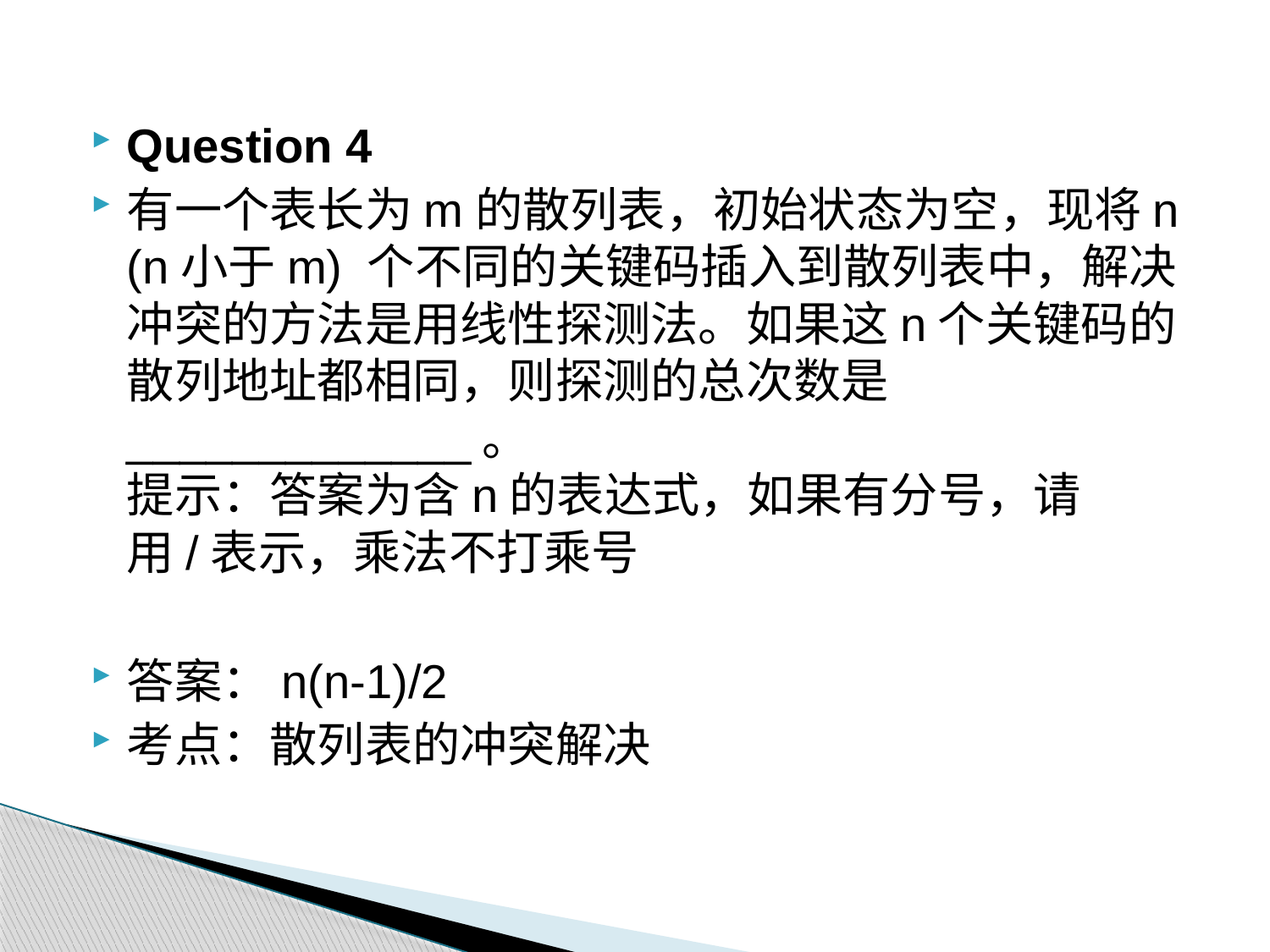

Question 4
有一个表长为m的散列表，初始状态为空，现将n (n小于m) 个不同的关键码插入到散列表中，解决冲突的方法是用线性探测法。如果这n个关键码的散列地址都相同，则探测的总次数是 _____________。 
提示：答案为含n的表达式，如果有分号，请用/表示，乘法不打乘号

答案：n(n-1)/2
考点：散列表的冲突解决